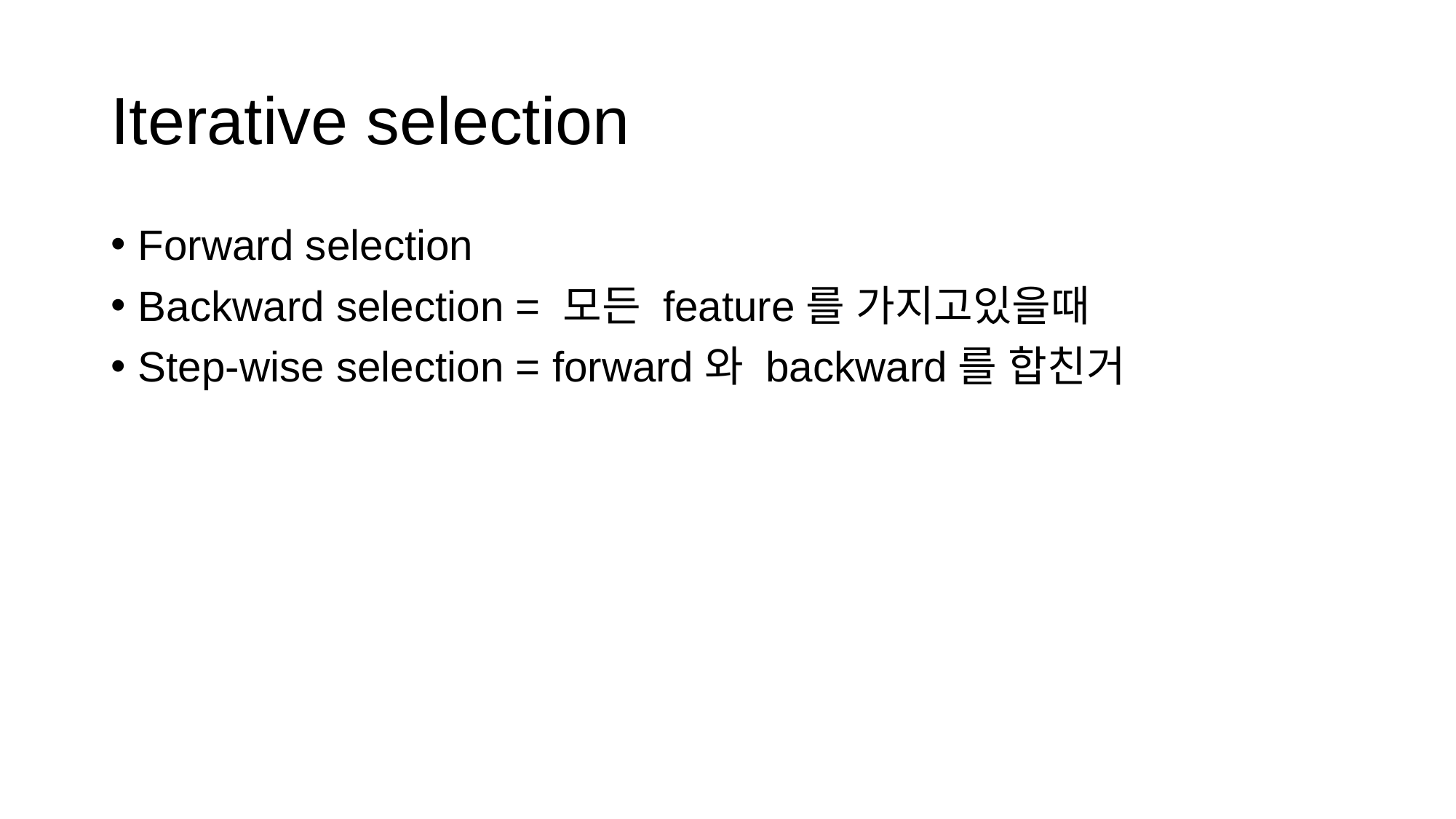

# Iterative selection
Forward selection
Backward selection = 모든 feature를 가지고있을때
Step-wise selection = forward와 backward를 합친거